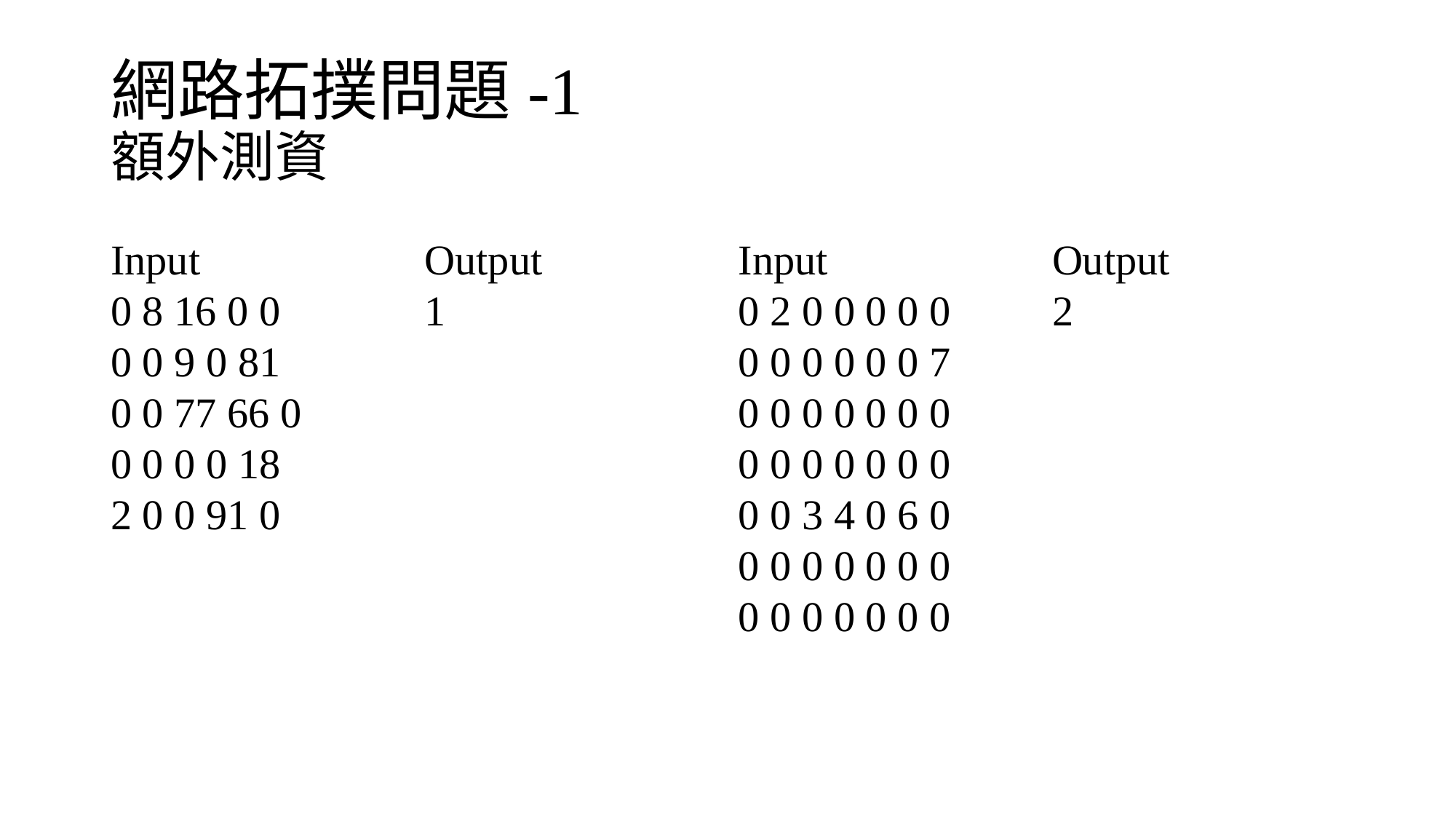

# 網路拓撲問題-1 額外測資
Output
1
Output
2
Input
0 8 16 0 0
0 0 9 0 81
0 0 77 66 0
0 0 0 0 18
2 0 0 91 0

Input
0 2 0 0 0 0 0
0 0 0 0 0 0 7
0 0 0 0 0 0 0
0 0 0 0 0 0 0
0 0 3 4 0 6 0
0 0 0 0 0 0 0
0 0 0 0 0 0 0